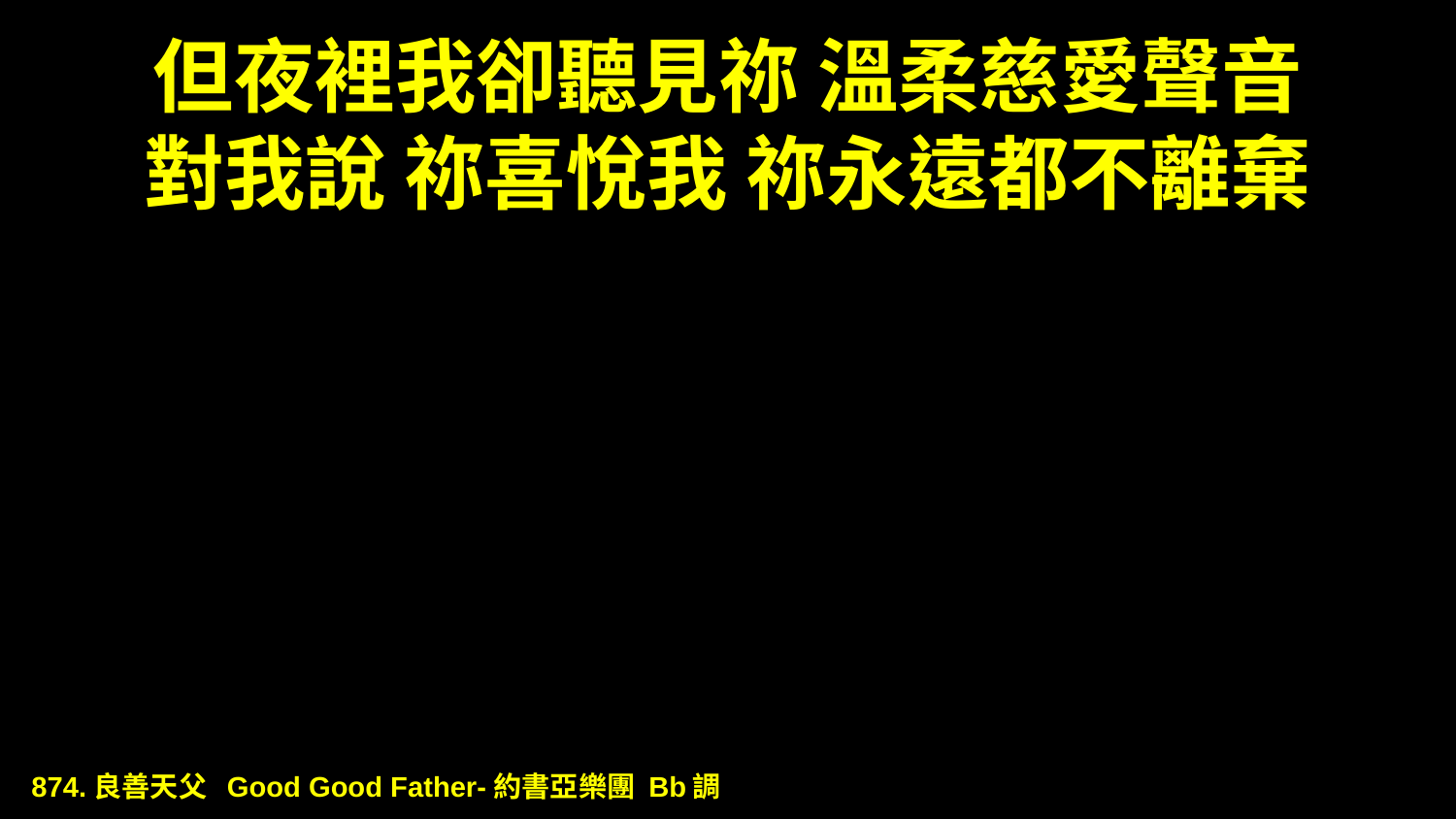

# 但夜裡我卻聽見祢 溫柔慈愛聲音 對我說 祢喜悅我 祢永遠都不離棄
874.良善天父  Good Good Father-約書亞樂團 Bb調